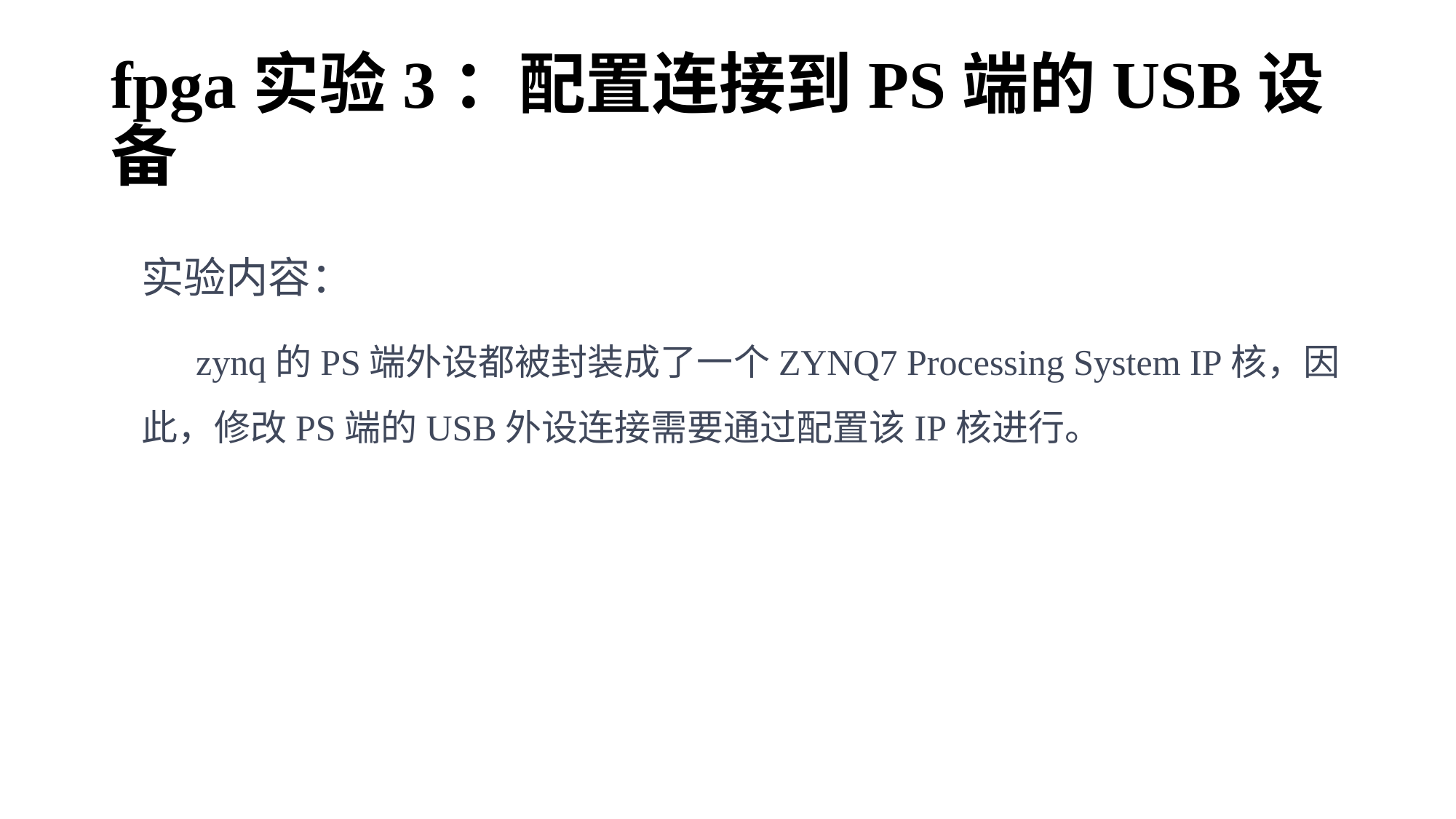

# fpga实验3：配置连接到PS端的USB设备
实验内容：
zynq的PS端外设都被封装成了一个ZYNQ7 Processing System IP核，因此，修改PS端的USB外设连接需要通过配置该IP核进行。